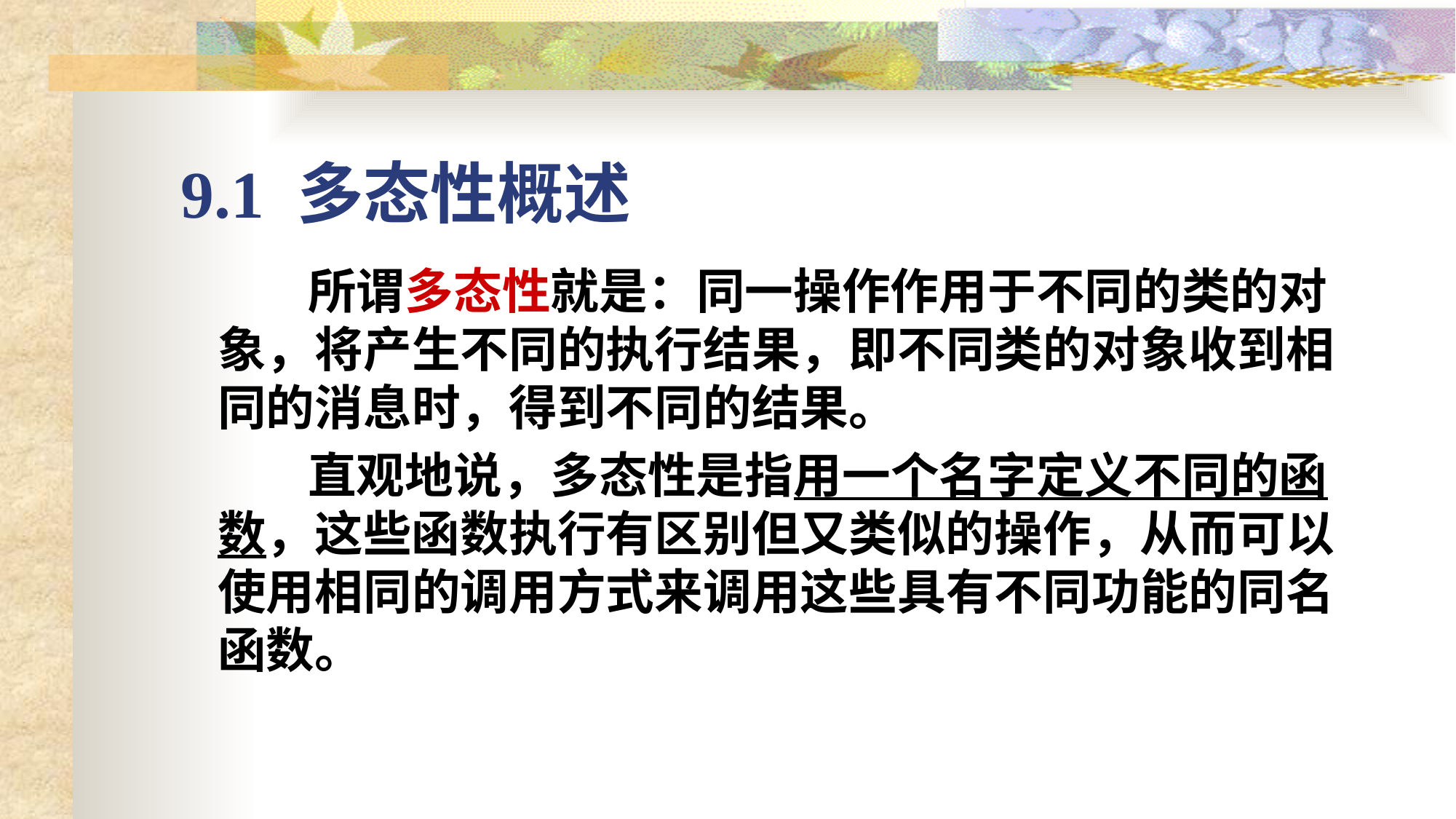

# 9.1 多态性概述
            所谓多态性就是：同一操作作用于不同的类的对象，将产生不同的执行结果，即不同类的对象收到相同的消息时，得到不同的结果。
            直观地说，多态性是指用一个名字定义不同的函数，这些函数执行有区别但又类似的操作，从而可以使用相同的调用方式来调用这些具有不同功能的同名函数。